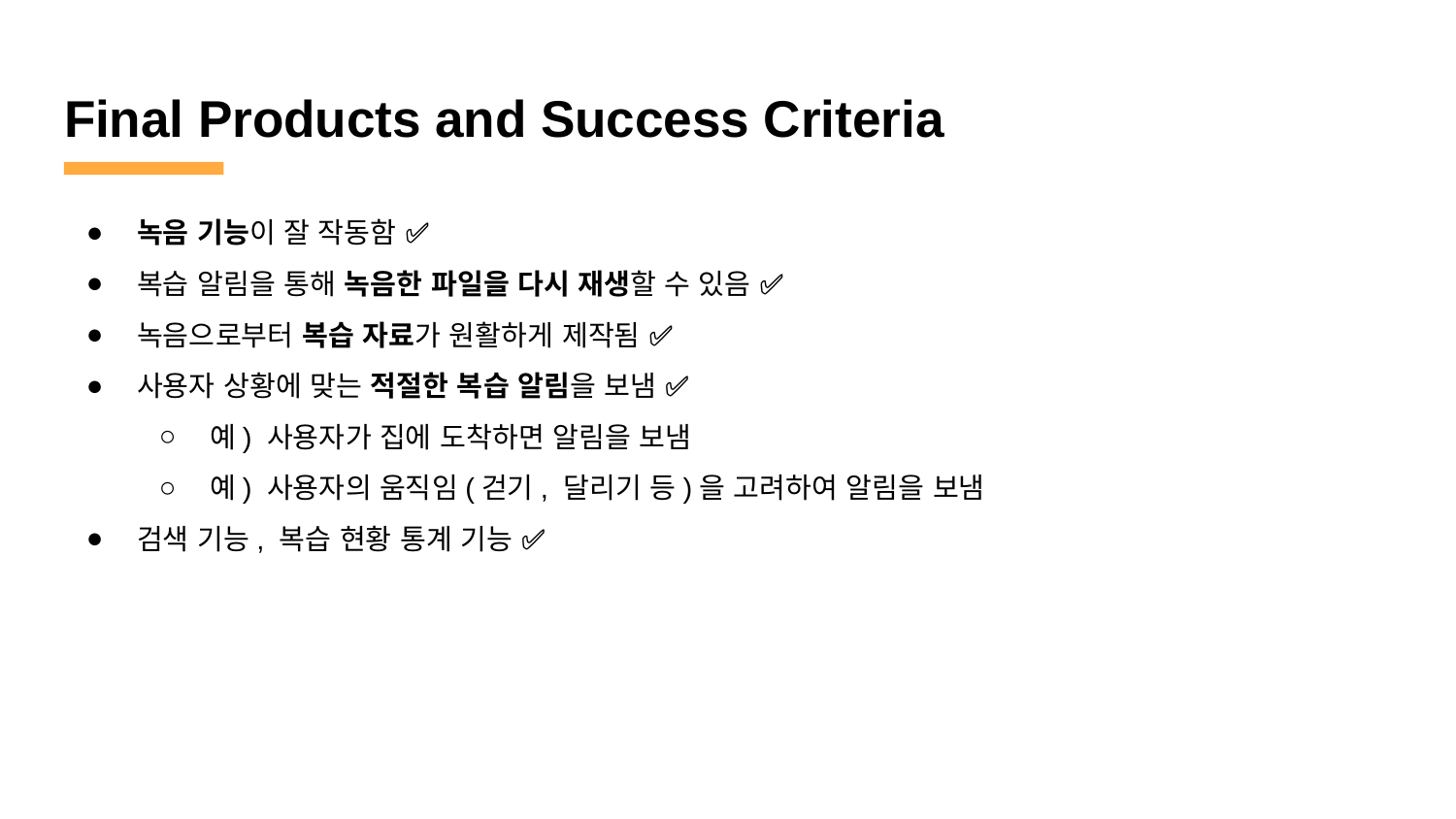

# Final Products and Success Criteria

녹음 기능이 잘 작동함 ✅
복습 알림을 통해 녹음한 파일을 다시 재생할 수 있음 ✅
녹음으로부터 복습 자료가 원활하게 제작됨 ✅
사용자 상황에 맞는 적절한 복습 알림을 보냄 ✅
예) 사용자가 집에 도착하면 알림을 보냄
예) 사용자의 움직임(걷기, 달리기 등)을 고려하여 알림을 보냄
검색 기능, 복습 현황 통계 기능 ✅